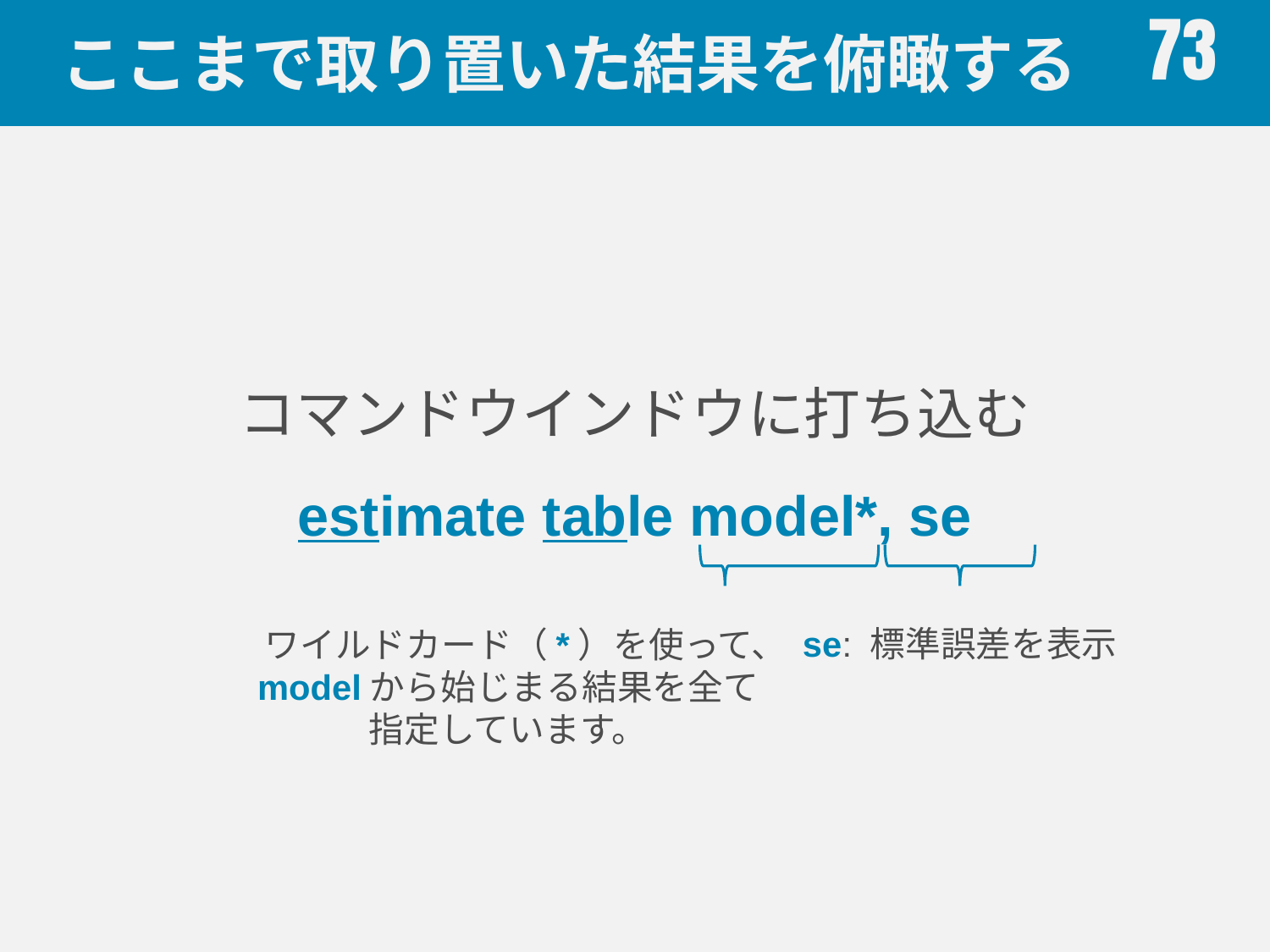

# ここまで取り置いた結果を俯瞰する
73
コマンドウインドウに打ち込む
estimate table model*, se

ワイルドカード（*）を使って、modelから始じまる結果を全て指定しています。

se: 標準誤差を表示